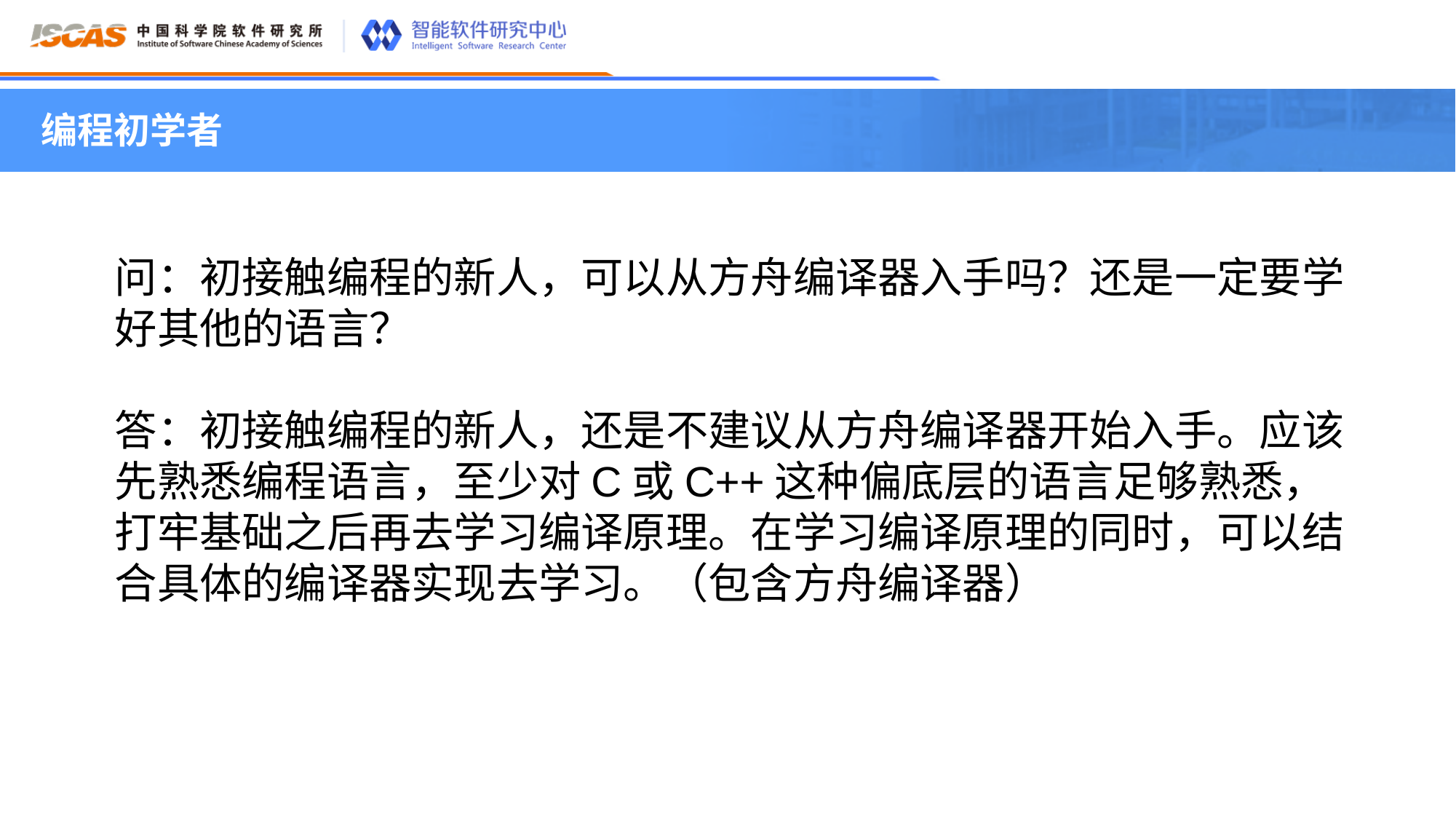

编程初学者
问：初接触编程的新人，可以从方舟编译器入手吗？还是一定要学好其他的语言？

答：初接触编程的新人，还是不建议从方舟编译器开始入手。应该先熟悉编程语言，至少对C或C++这种偏底层的语言足够熟悉，打牢基础之后再去学习编译原理。在学习编译原理的同时，可以结合具体的编译器实现去学习。（包含方舟编译器）